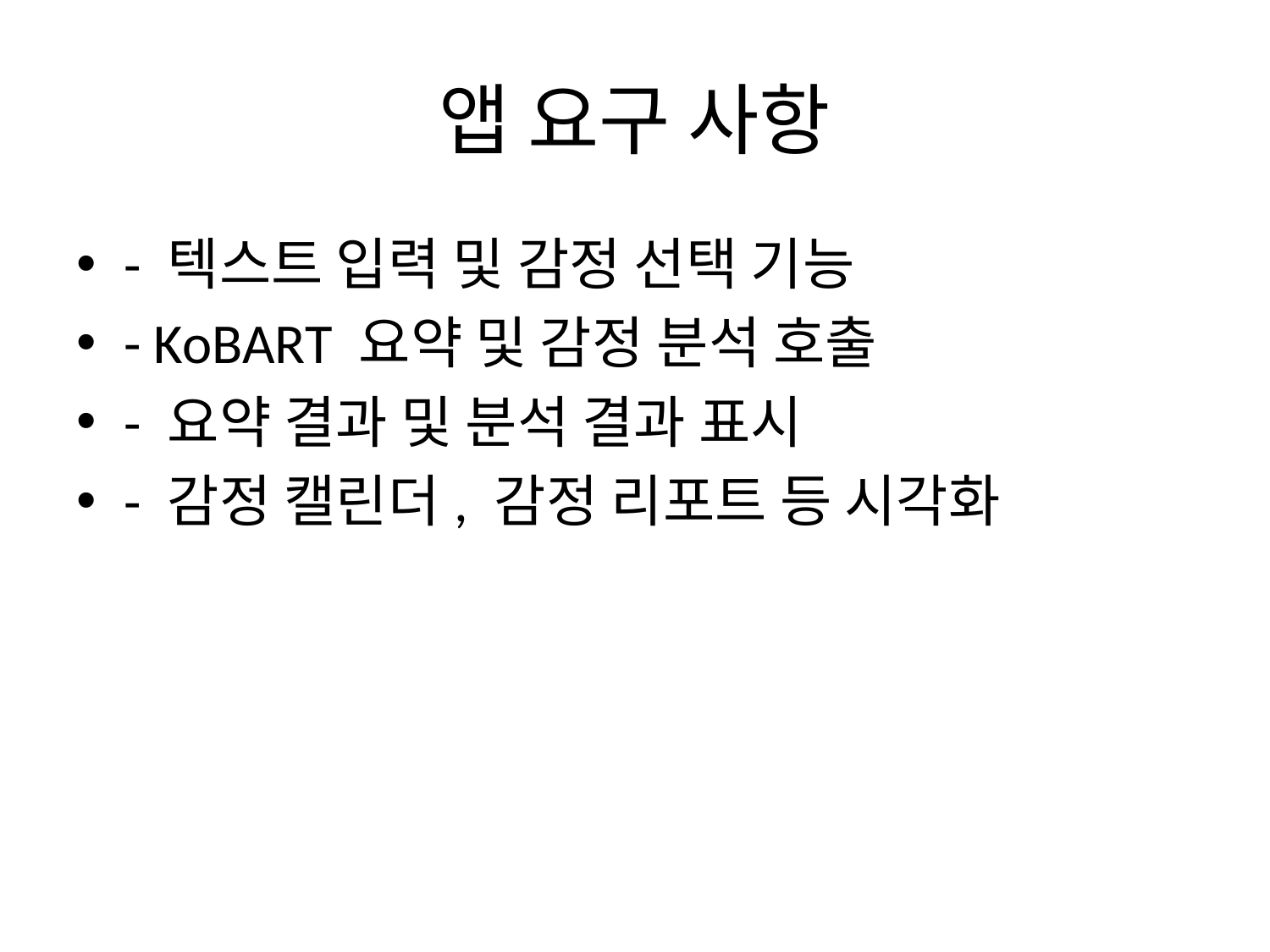

# 앱 요구 사항
- 텍스트 입력 및 감정 선택 기능
- KoBART 요약 및 감정 분석 호출
- 요약 결과 및 분석 결과 표시
- 감정 캘린더, 감정 리포트 등 시각화